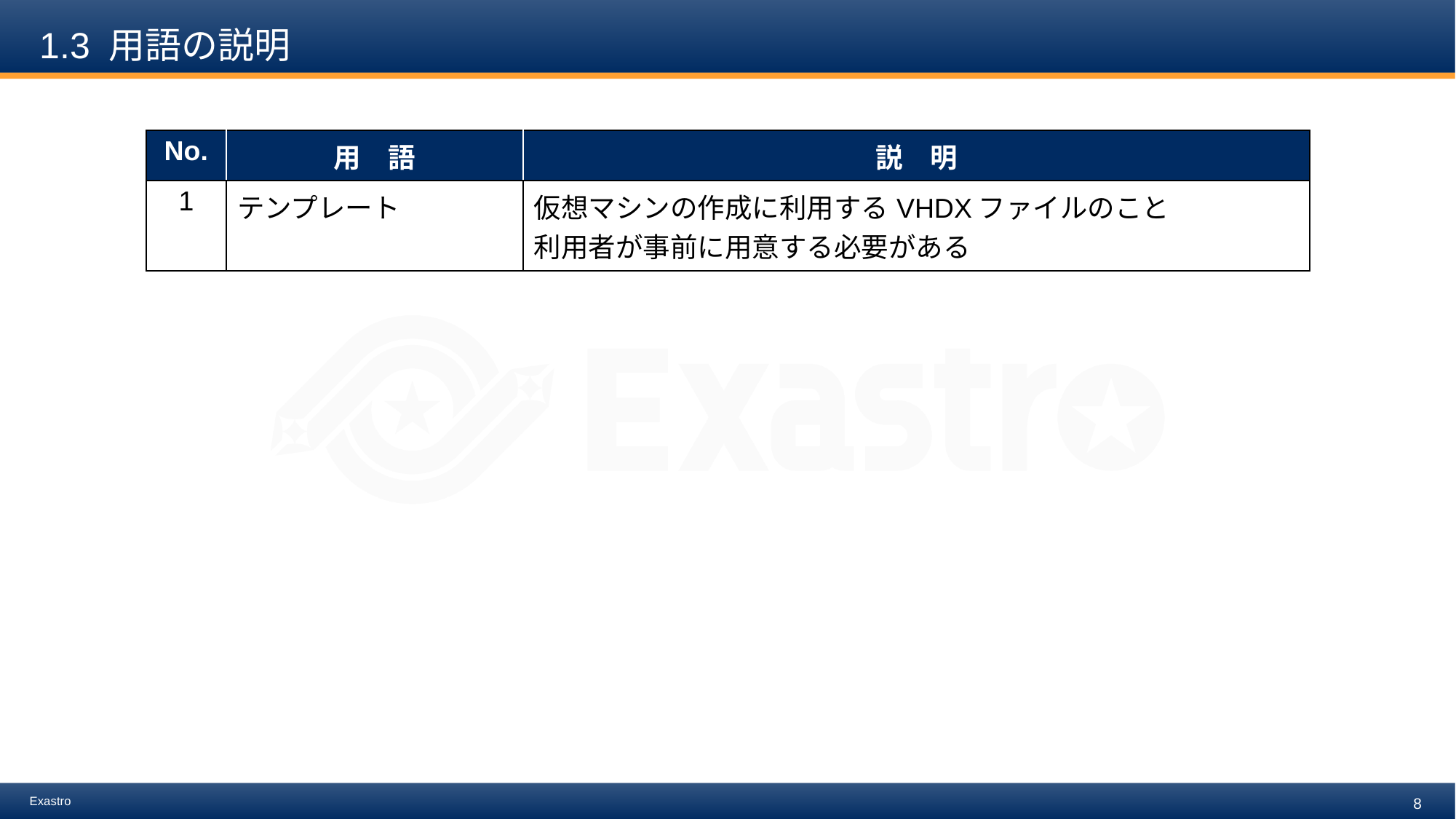

# 1.3 用語の説明
| No. | 用　語 | 説　明 |
| --- | --- | --- |
| 1 | テンプレート | 仮想マシンの作成に利用するVHDXファイルのこと 利用者が事前に用意する必要がある |